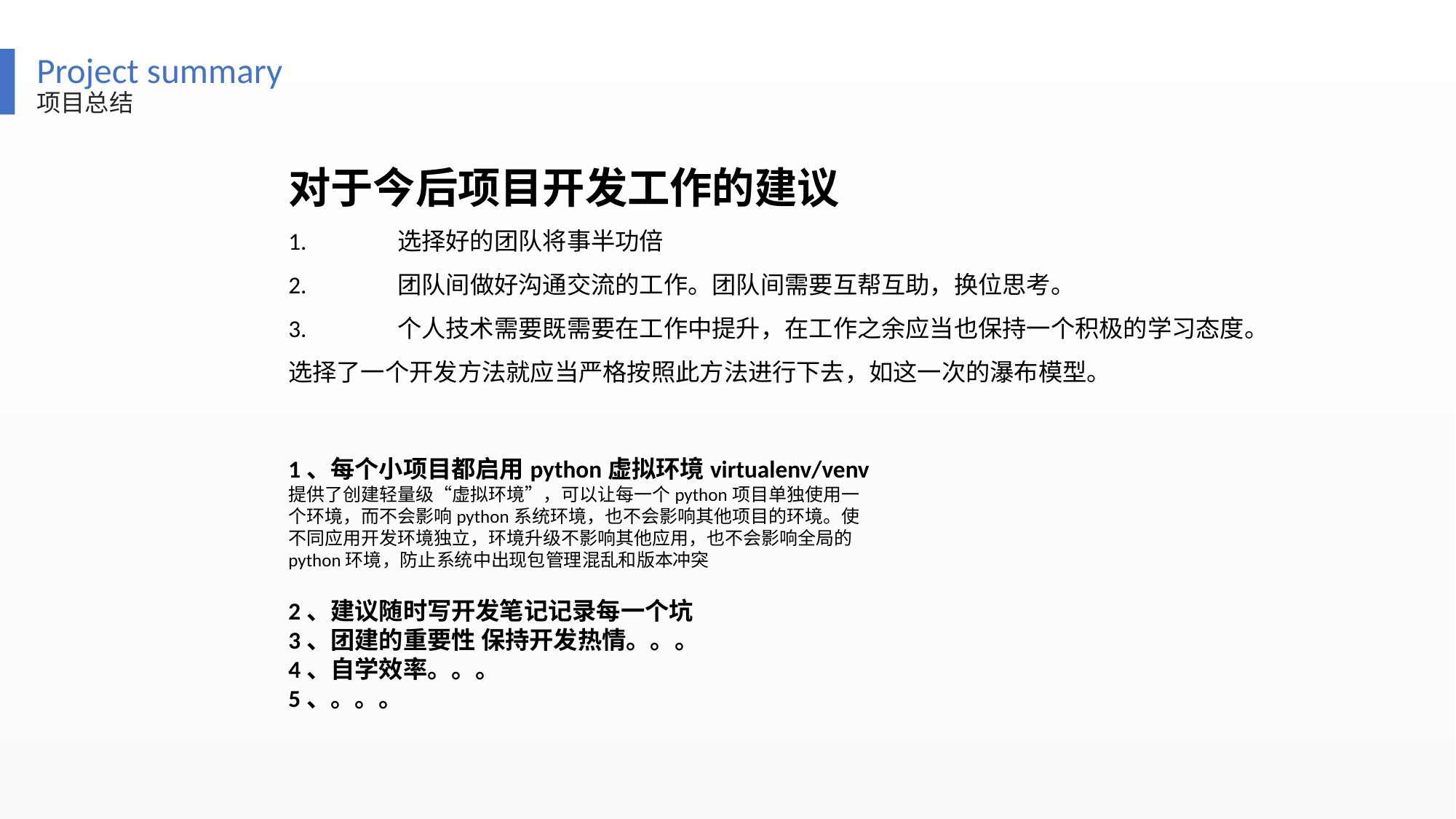

Project summary
项目总结
对于今后项目开发工作的建议
1.	选择好的团队将事半功倍
2.	团队间做好沟通交流的工作。团队间需要互帮互助，换位思考。
3.	个人技术需要既需要在工作中提升，在工作之余应当也保持一个积极的学习态度。
选择了一个开发方法就应当严格按照此方法进行下去，如这一次的瀑布模型。
1、每个小项目都启用python虚拟环境virtualenv/venv
提供了创建轻量级“虚拟环境”，可以让每一个python项目单独使用一个环境，而不会影响python系统环境，也不会影响其他项目的环境。使不同应用开发环境独立，环境升级不影响其他应用，也不会影响全局的python环境，防止系统中出现包管理混乱和版本冲突

2、建议随时写开发笔记记录每一个坑
3、团建的重要性 保持开发热情。。。
4、自学效率。。。
5、。。。